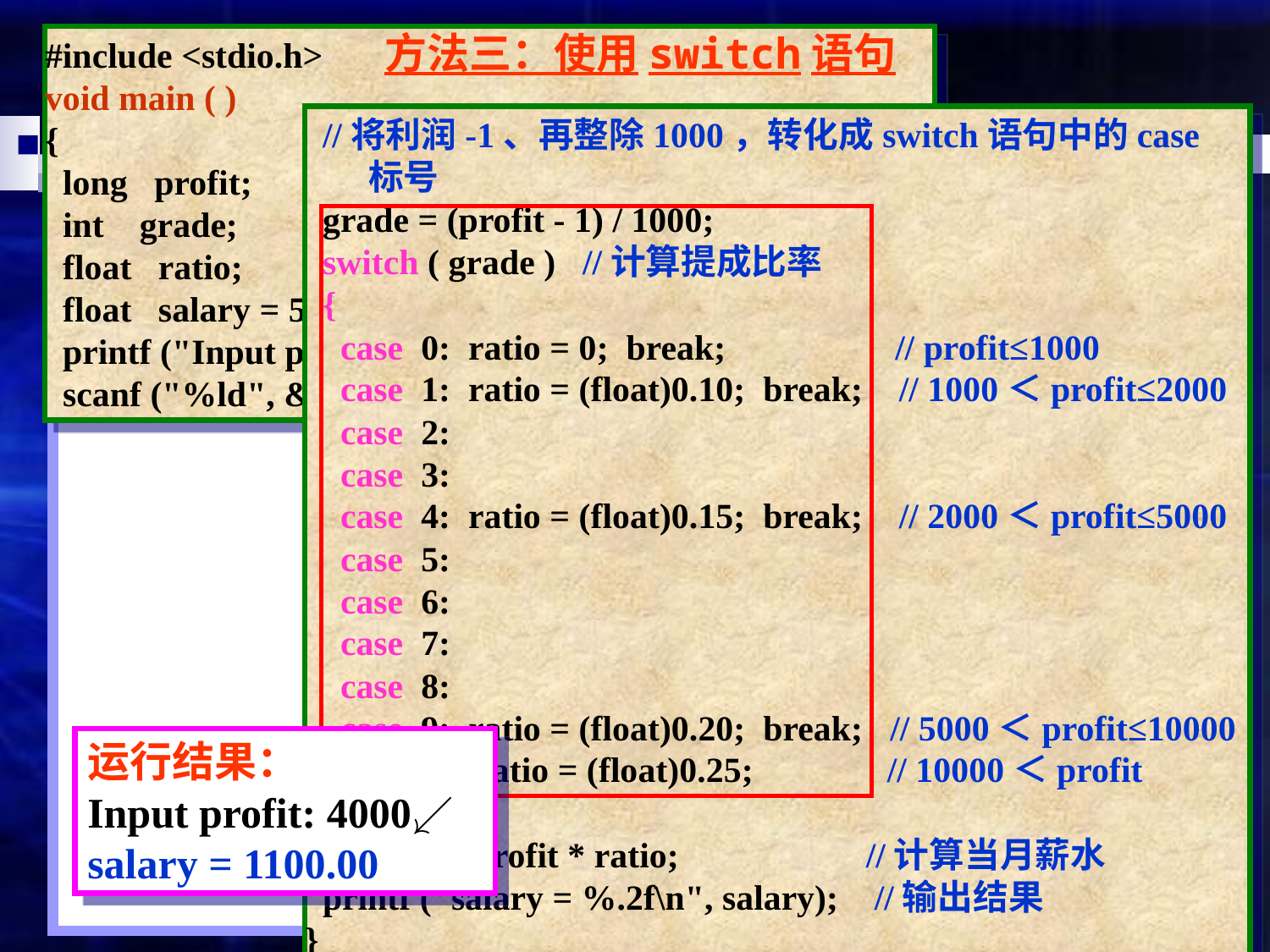

方法三：使用switch语句
#include <stdio.h>
void main ( )
{
  long   profit;             //所接工程的利润
  int    grade;
  float   ratio;              //提成比率
  float   salary = 500;       //薪水，初始值为保底薪水500
  printf ("Input profit: ");    //提示输入所接工程的利润
  scanf ("%ld", &profit);     //输入所接工程的利润
  //将利润-1、再整除1000，转化成switch语句中的case标号
  grade = (profit - 1) / 1000;
  switch ( grade )   //计算提成比率
  {
    case  0:  ratio = 0;  break;                   // profit≤1000
    case  1:  ratio = (float)0.10;  break;    // 1000＜profit≤2000
    case  2:
    case  3:
    case  4:  ratio = (float)0.15;  break;    // 2000＜profit≤5000
    case  5:
    case  6:
    case  7:
    case  8:
    case  9:  ratio = (float)0.20;  break;   // 5000＜profit≤10000
    default:  ratio = (float)0.25;               // 10000＜profit
  }
  salary += profit * ratio;                     //计算当月薪水
  printf ("salary = %.2f\n", salary);    //输出结果
}

运行结果：
Input profit: 4000↙
salary = 1100.00